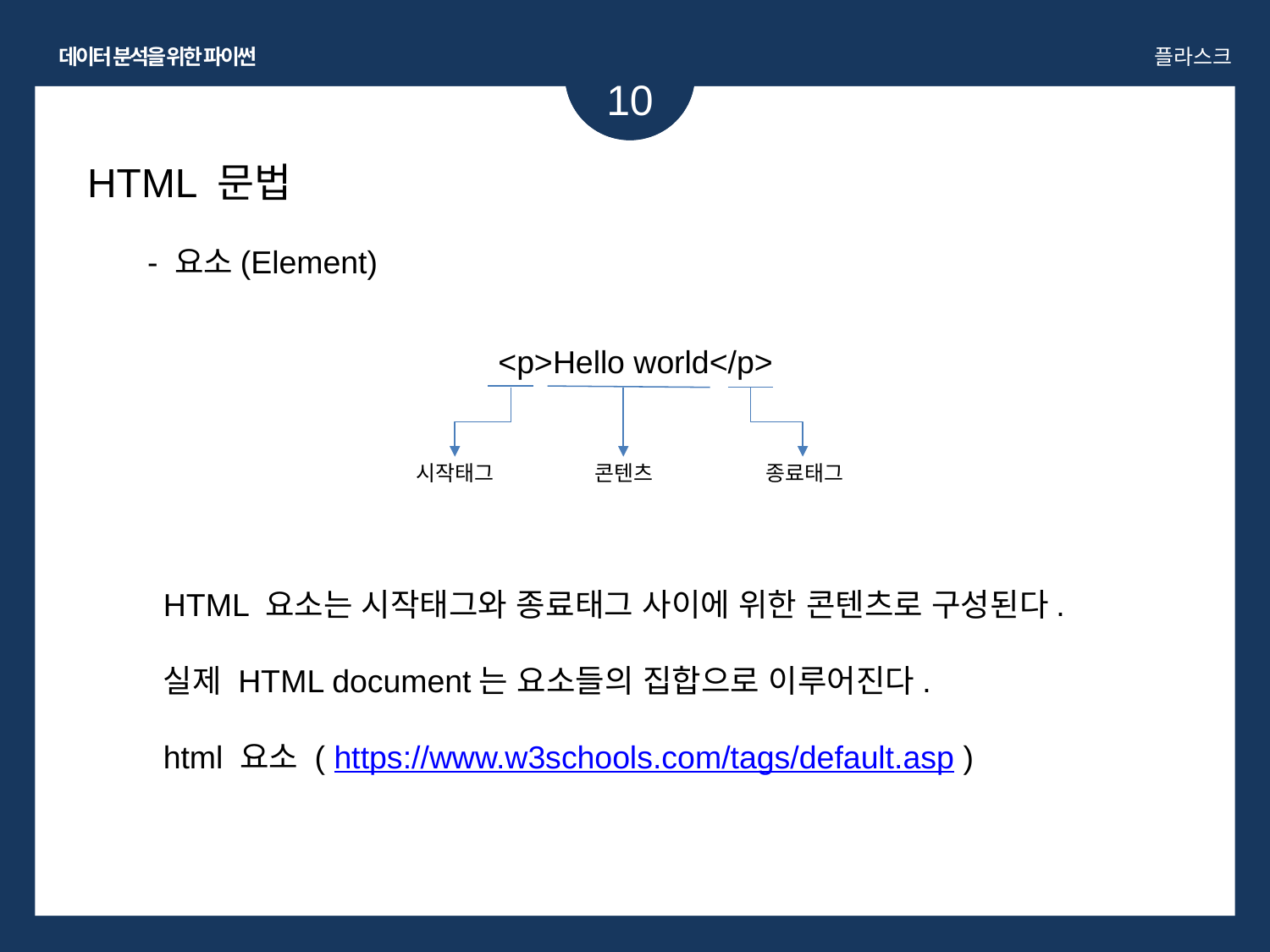

데이터 분석을 위한 파이썬
플라스크
10
HTML 문법
- 요소(Element)

HTML 요소는 시작태그와 종료태그 사이에 위한 콘텐츠로 구성된다.
실제 HTML document는 요소들의 집합으로 이루어진다.
html 요소 ( https://www.w3schools.com/tags/default.asp )

<p>Hello world</p>
콘텐츠
시작태그
종료태그